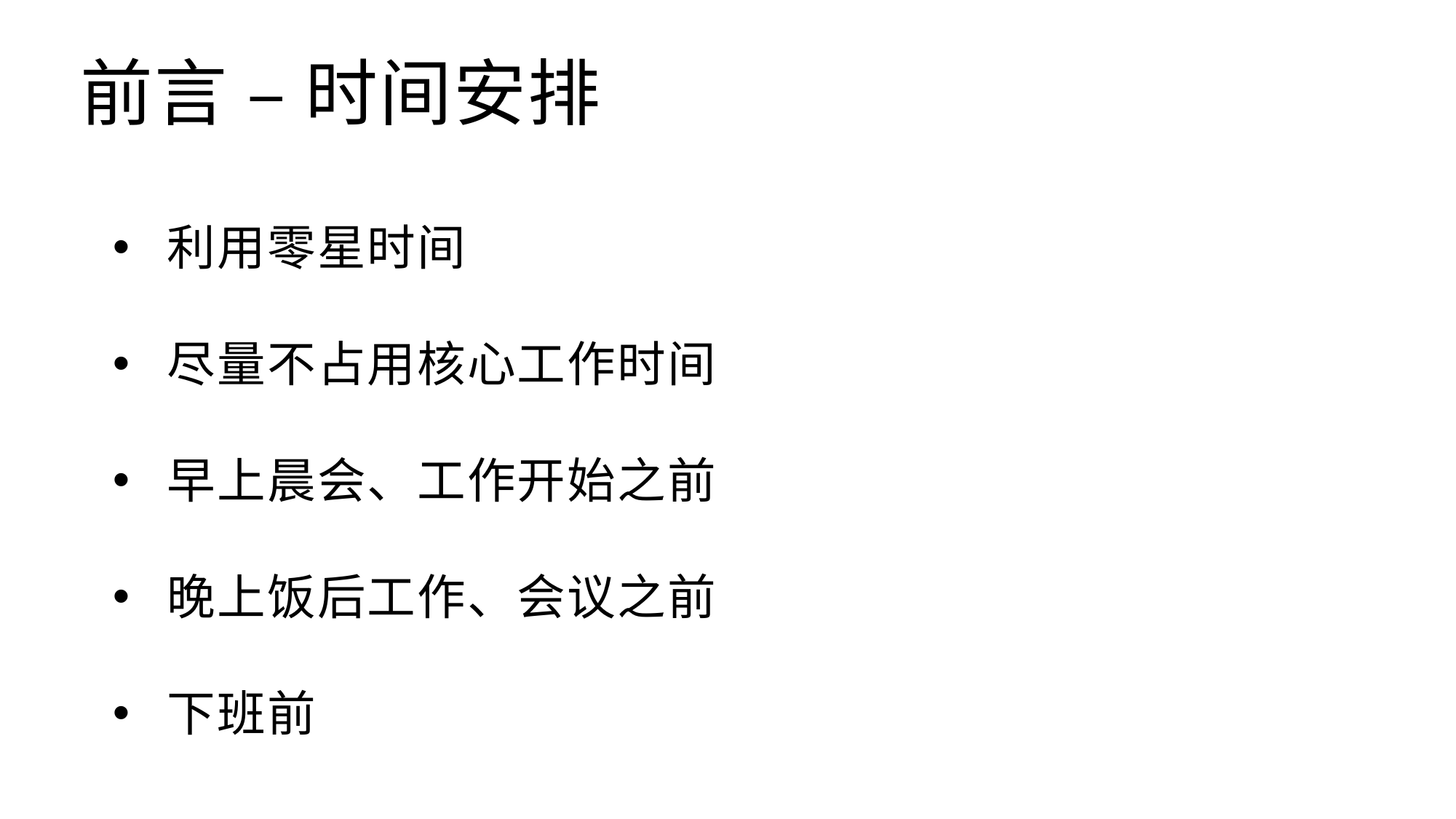

前言 – 时间安排
利用零星时间

尽量不占用核心工作时间

早上晨会、工作开始之前

晚上饭后工作、会议之前

下班前